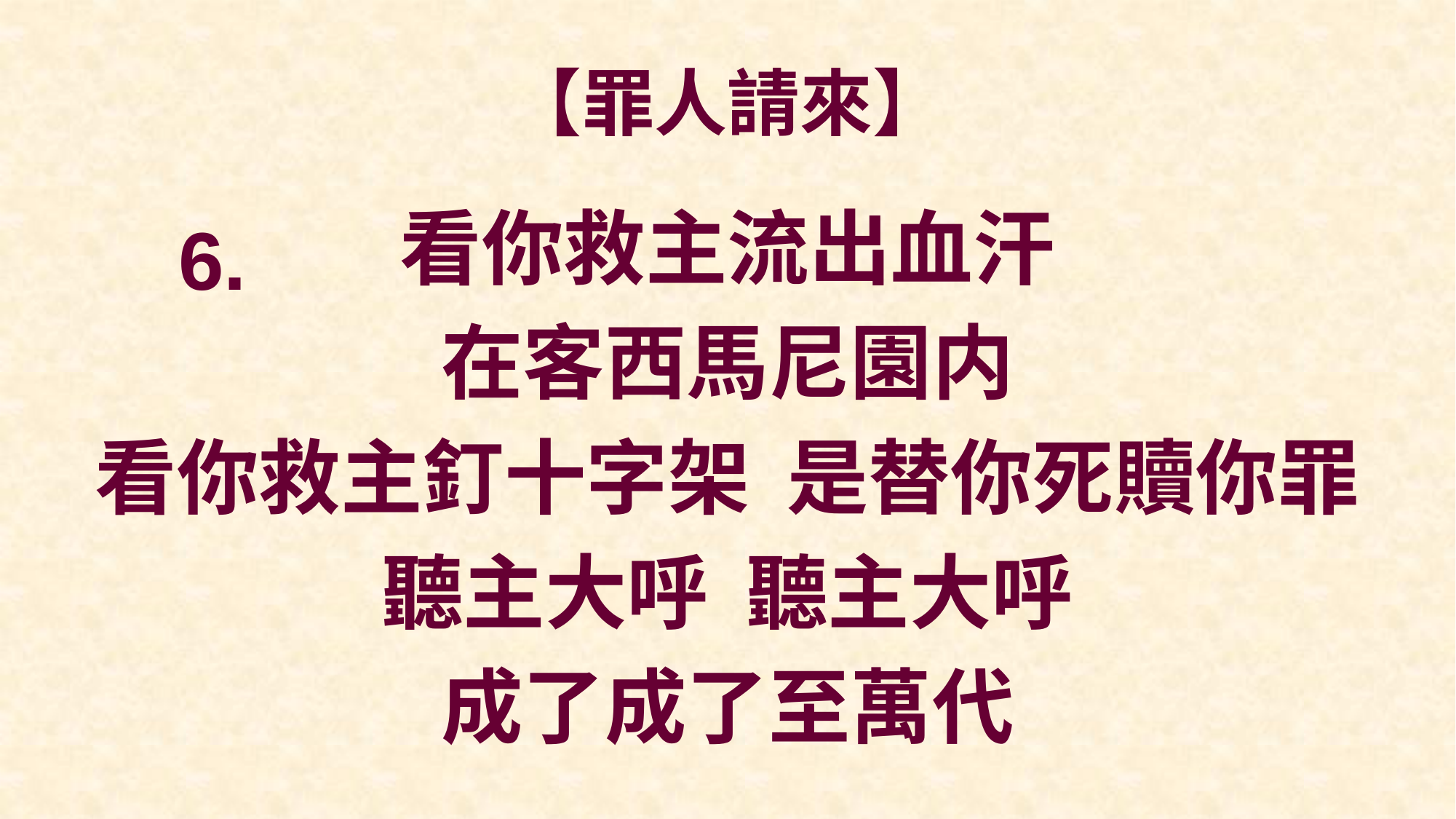

# 【罪人請來】
看你救主流出血汗
在客西馬尼園内
看你救主釘十字架  是替你死贖你罪
聽主大呼  聽主大呼
成了成了至萬代
6.